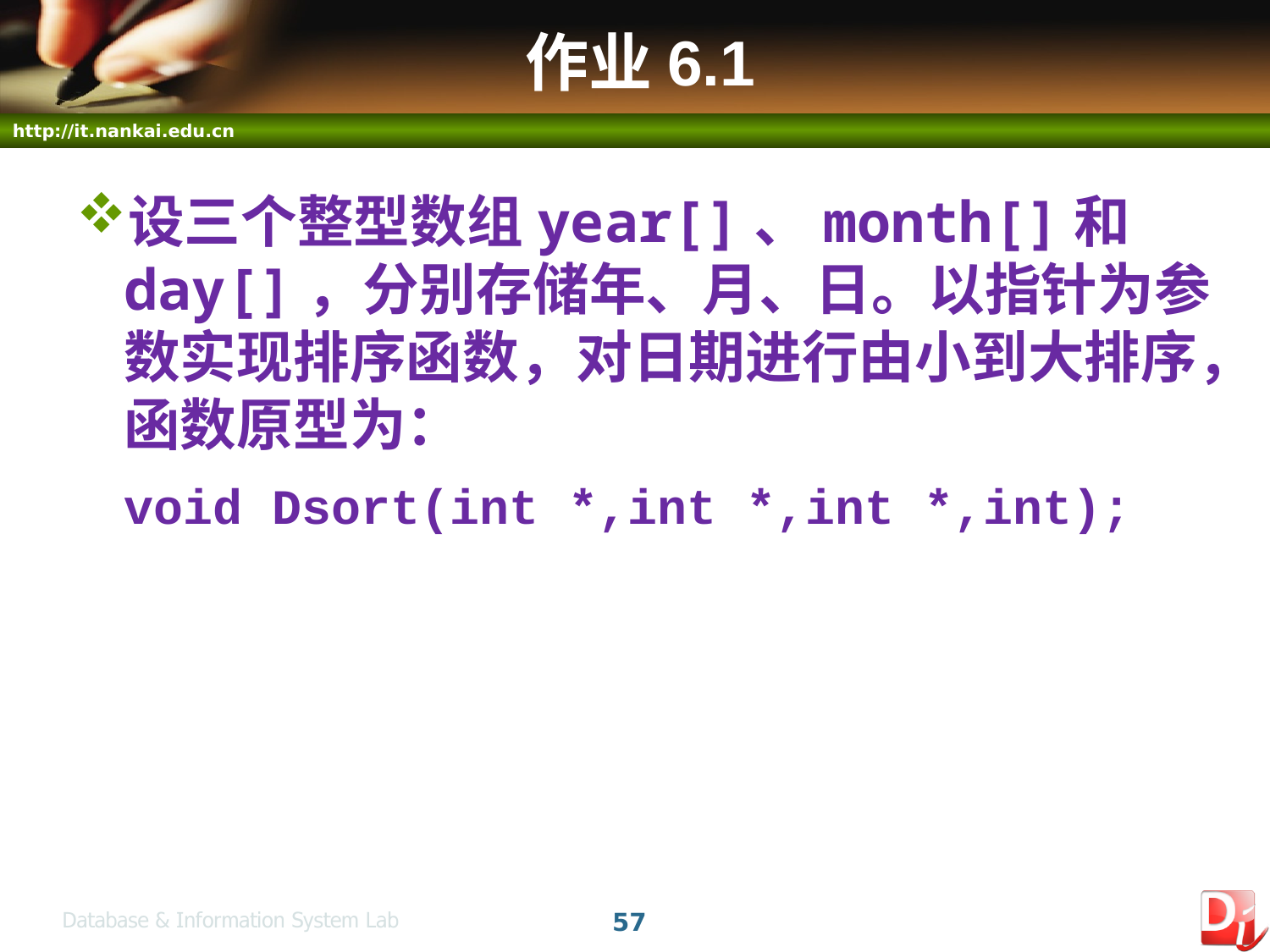

# 作业6.1
设三个整型数组year[]、month[]和day[]，分别存储年、月、日。以指针为参数实现排序函数，对日期进行由小到大排序，函数原型为：
	void Dsort(int *,int *,int *,int);
57
Database & Information System Lab